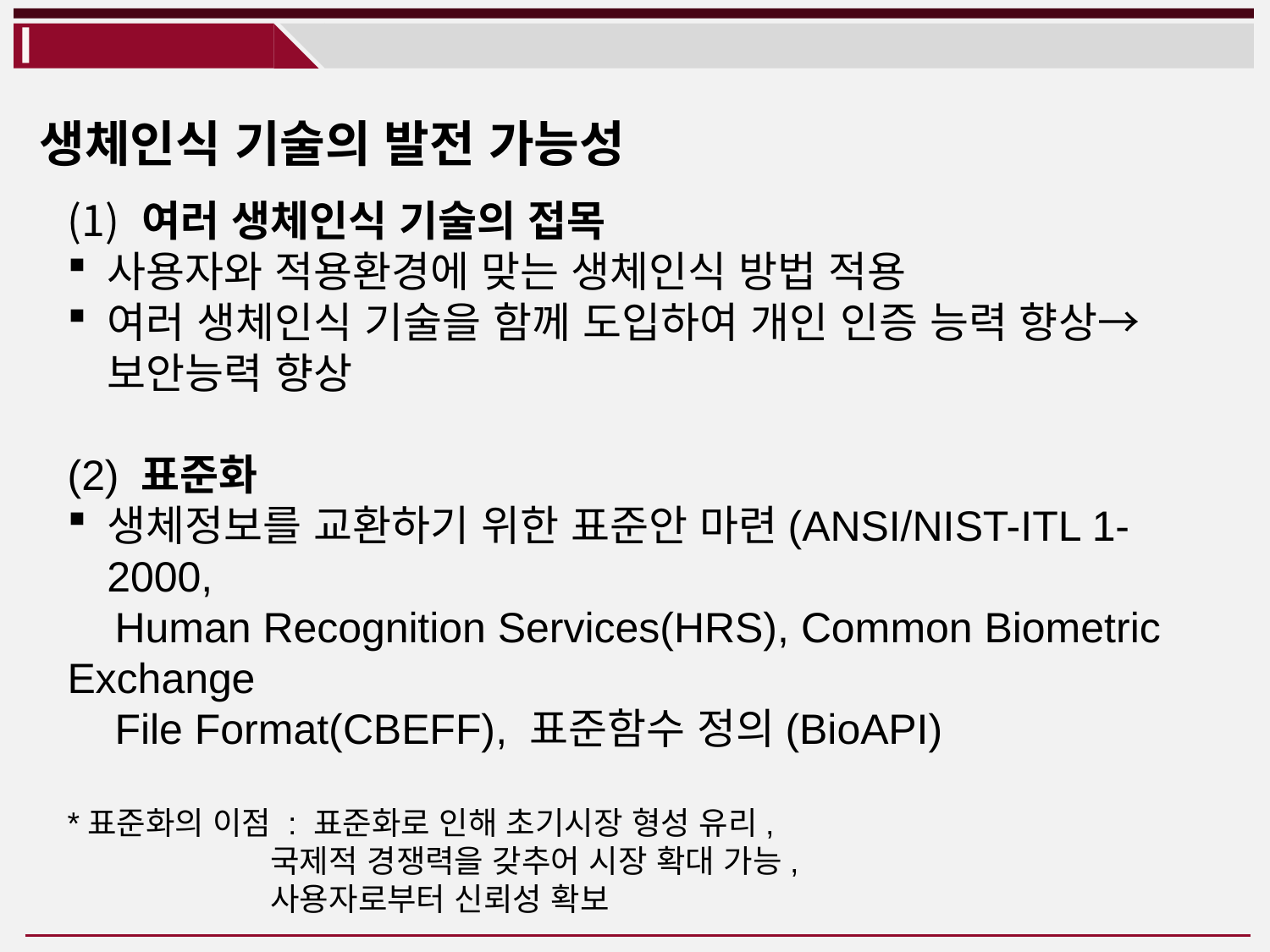

생체인식 기술의 발전 가능성
 여러 생체인식 기술의 접목
사용자와 적용환경에 맞는 생체인식 방법 적용
여러 생체인식 기술을 함께 도입하여 개인 인증 능력 향상→보안능력 향상

(2) 표준화
생체정보를 교환하기 위한 표준안 마련(ANSI/NIST-ITL 1-2000,
    Human Recognition Services(HRS), Common Biometric Exchange
    File Format(CBEFF), 표준함수 정의(BioAPI)

*표준화의 이점 : 표준화로 인해 초기시장 형성 유리,
                      국제적 경쟁력을 갖추어 시장 확대 가능,
                      사용자로부터 신뢰성 확보